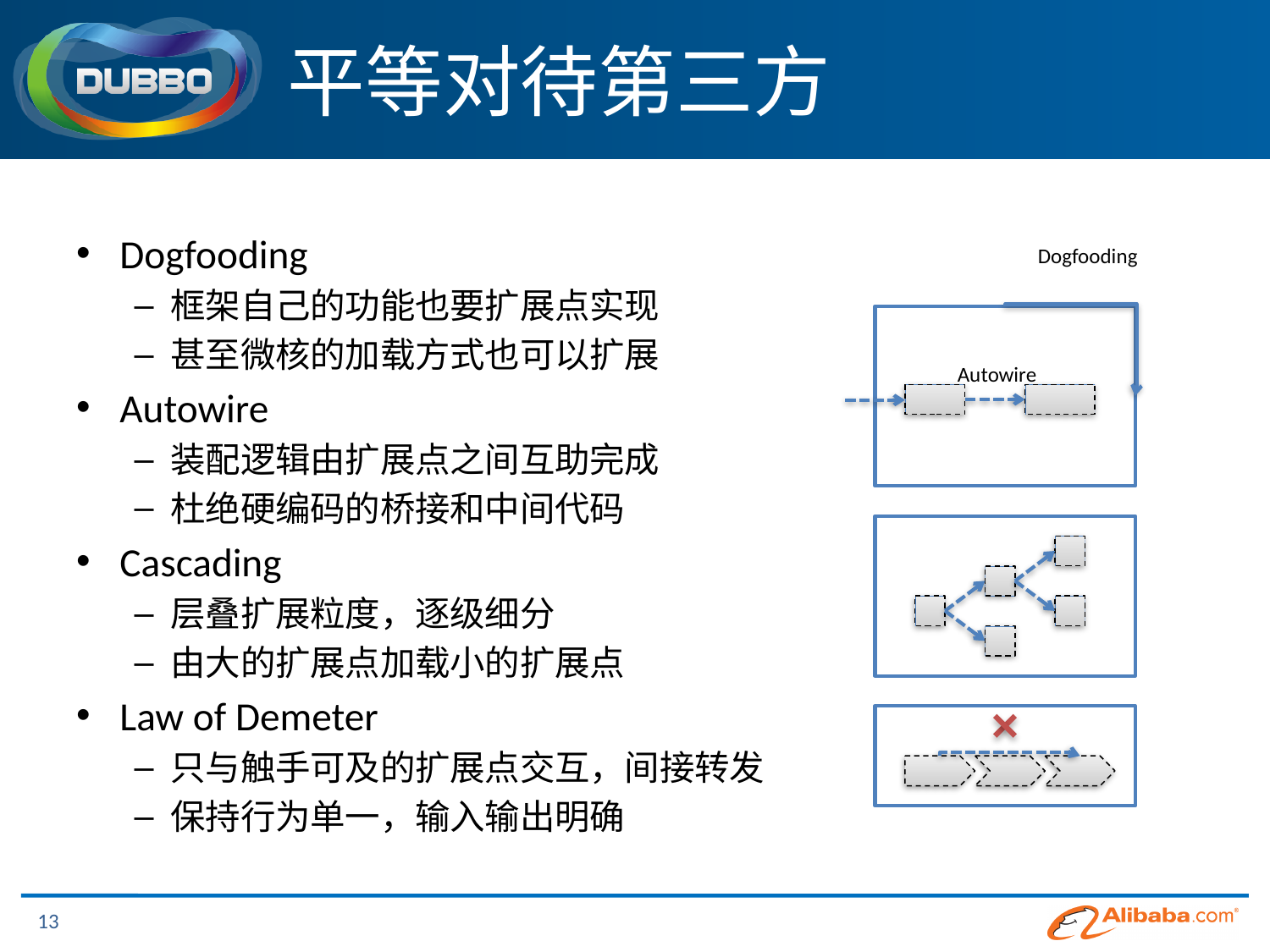

# 平等对待第三方
Dogfooding
框架自己的功能也要扩展点实现
甚至微核的加载方式也可以扩展
Autowire
装配逻辑由扩展点之间互助完成
杜绝硬编码的桥接和中间代码
Cascading
层叠扩展粒度，逐级细分
由大的扩展点加载小的扩展点
Law of Demeter
只与触手可及的扩展点交互，间接转发
保持行为单一，输入输出明确
Dogfooding

Autowire

13